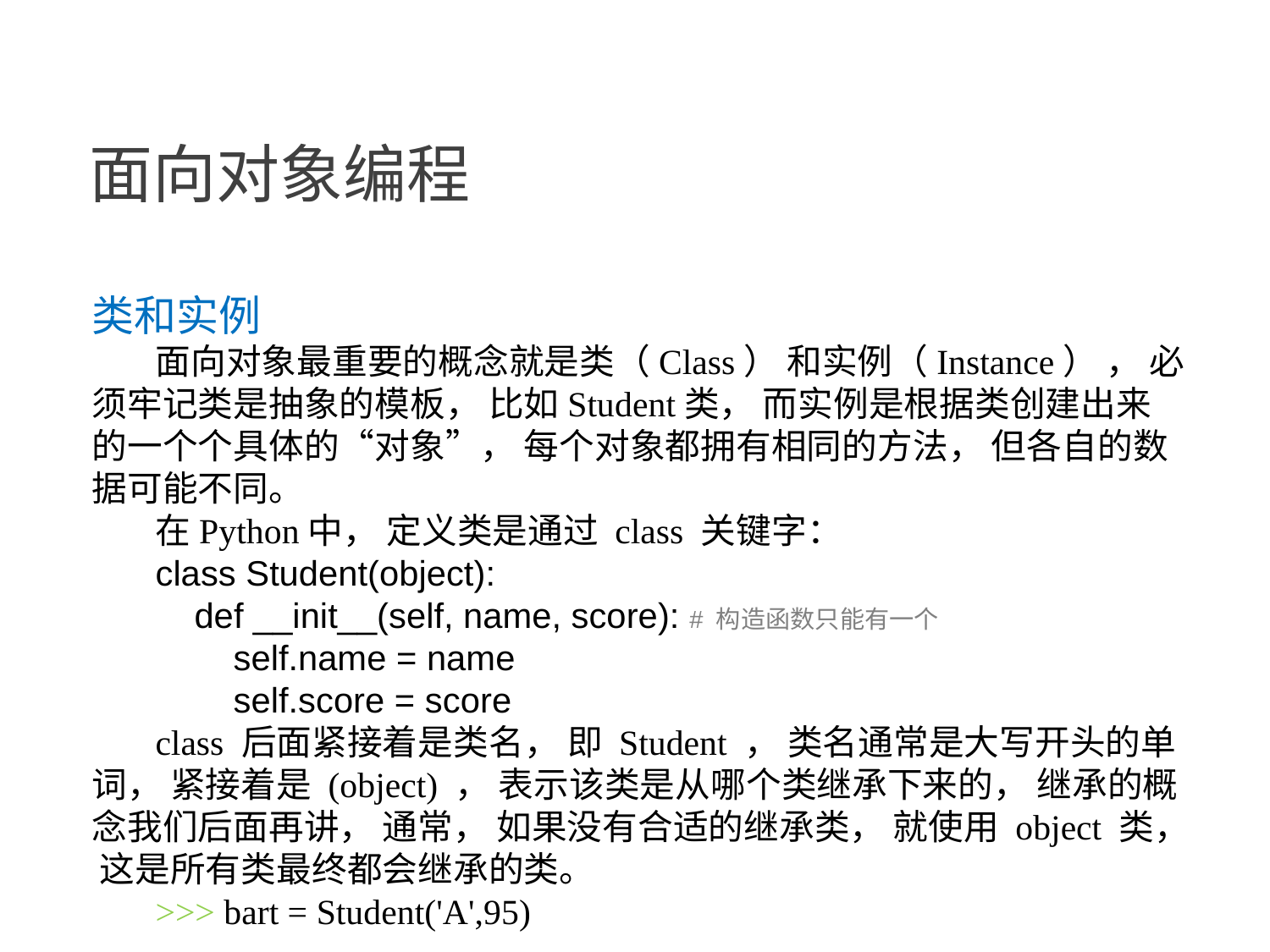

面向对象编程
类和实例
面向对象最重要的概念就是类（Class） 和实例（Instance） ， 必须牢记类是抽象的模板， 比如Student类， 而实例是根据类创建出来的一个个具体的“对象”， 每个对象都拥有相同的方法， 但各自的数据可能不同。
在Python中， 定义类是通过 class 关键字：
class Student(object):
    def __init__(self, name, score): # 构造函数只能有一个
        self.name = name
        self.score = score
class 后面紧接着是类名， 即 Student ， 类名通常是大写开头的单词， 紧接着是 (object) ， 表示该类是从哪个类继承下来的， 继承的概念我们后面再讲， 通常， 如果没有合适的继承类， 就使用 object 类， 这是所有类最终都会继承的类。
>>> bart = Student('A',95)